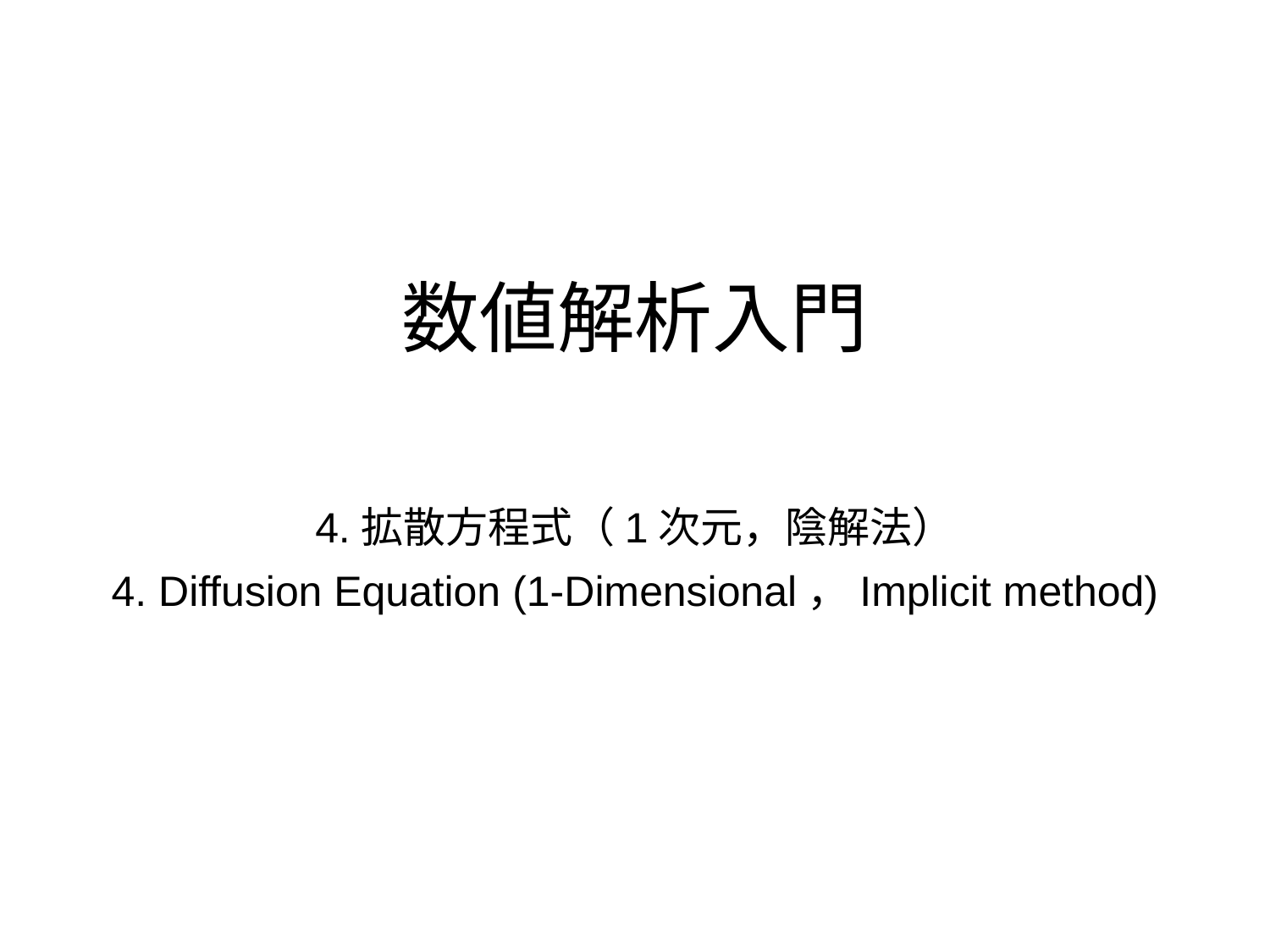

# 数値解析入門
4.拡散方程式（1次元，陰解法）
4. Diffusion Equation (1-Dimensional，Implicit method)